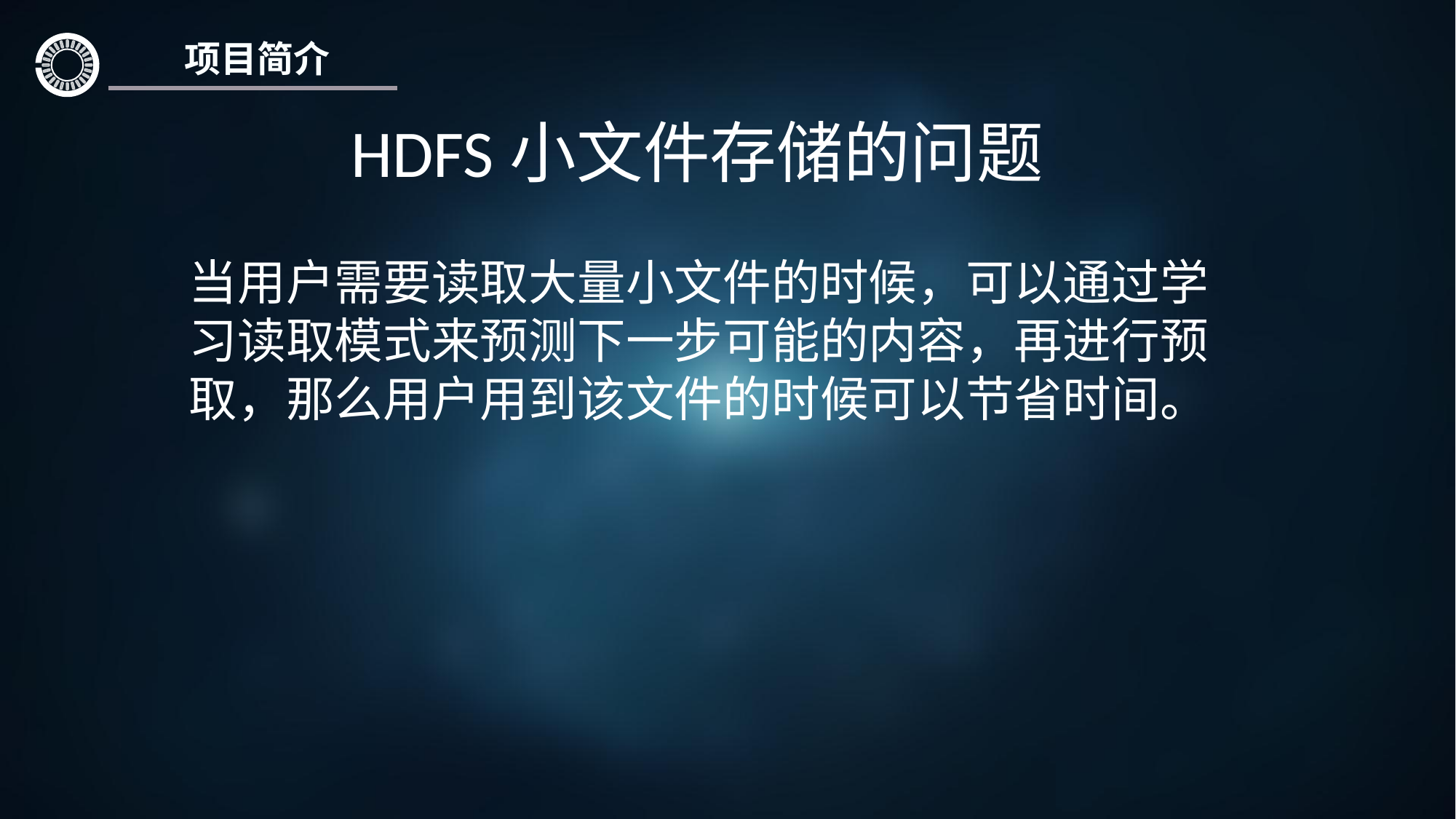

项目简介
HDFS小文件存储的问题
当用户需要读取大量小文件的时候，可以通过学习读取模式来预测下一步可能的内容，再进行预取，那么用户用到该文件的时候可以节省时间。